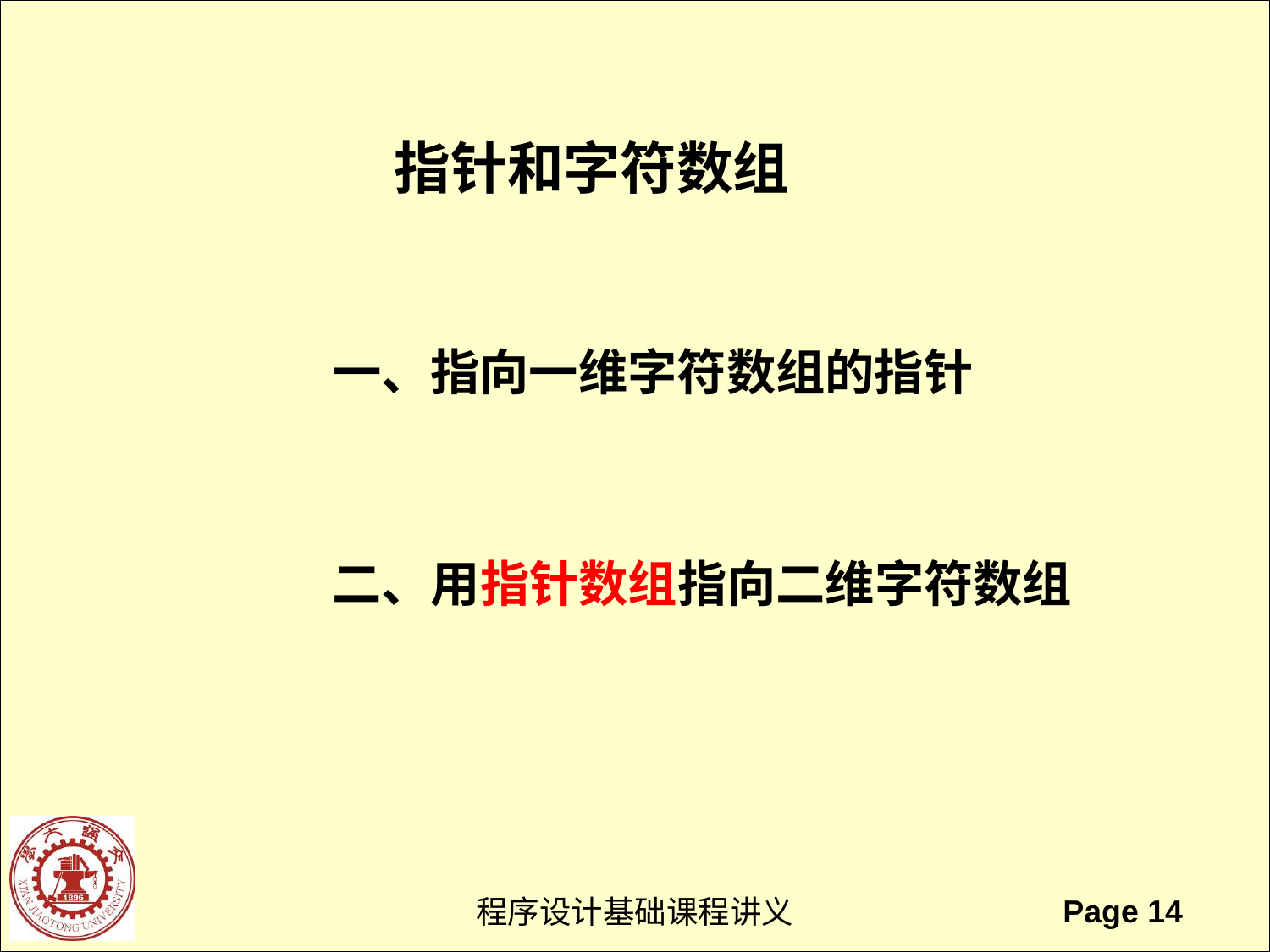

指针和字符数组
一、指向一维字符数组的指针
二、用指针数组指向二维字符数组